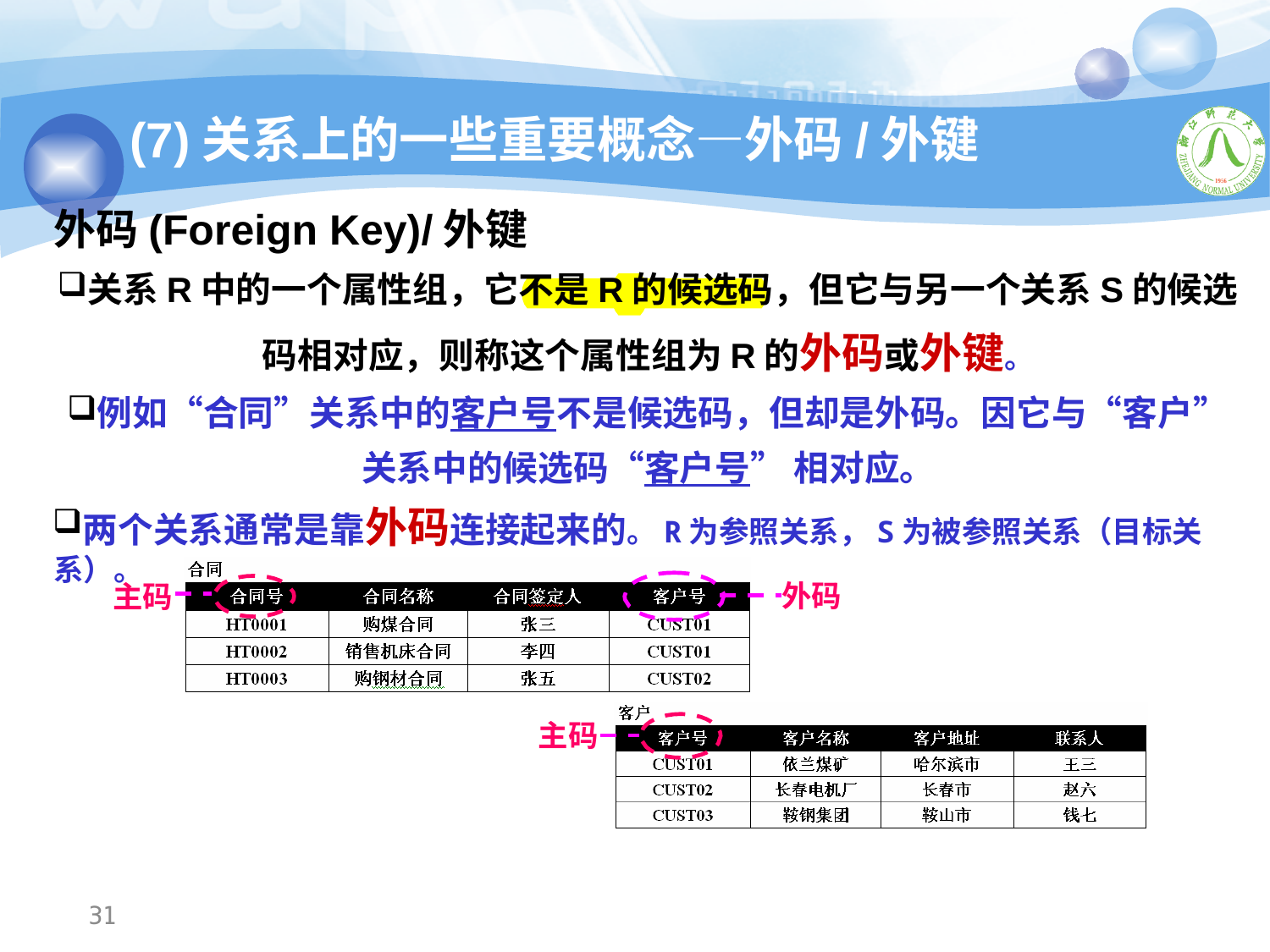

(7)关系上的一些重要概念—外码/外键
外码(Foreign Key)/外键
关系R中的一个属性组，它不是R的候选码，但它与另一个关系S的候选码相对应，则称这个属性组为R的外码或外键。
例如“合同”关系中的客户号不是候选码，但却是外码。因它与“客户”关系中的候选码“客户号” 相对应。
两个关系通常是靠外码连接起来的。R为参照关系，S为被参照关系（目标关系）。

外码
主码

主码

31